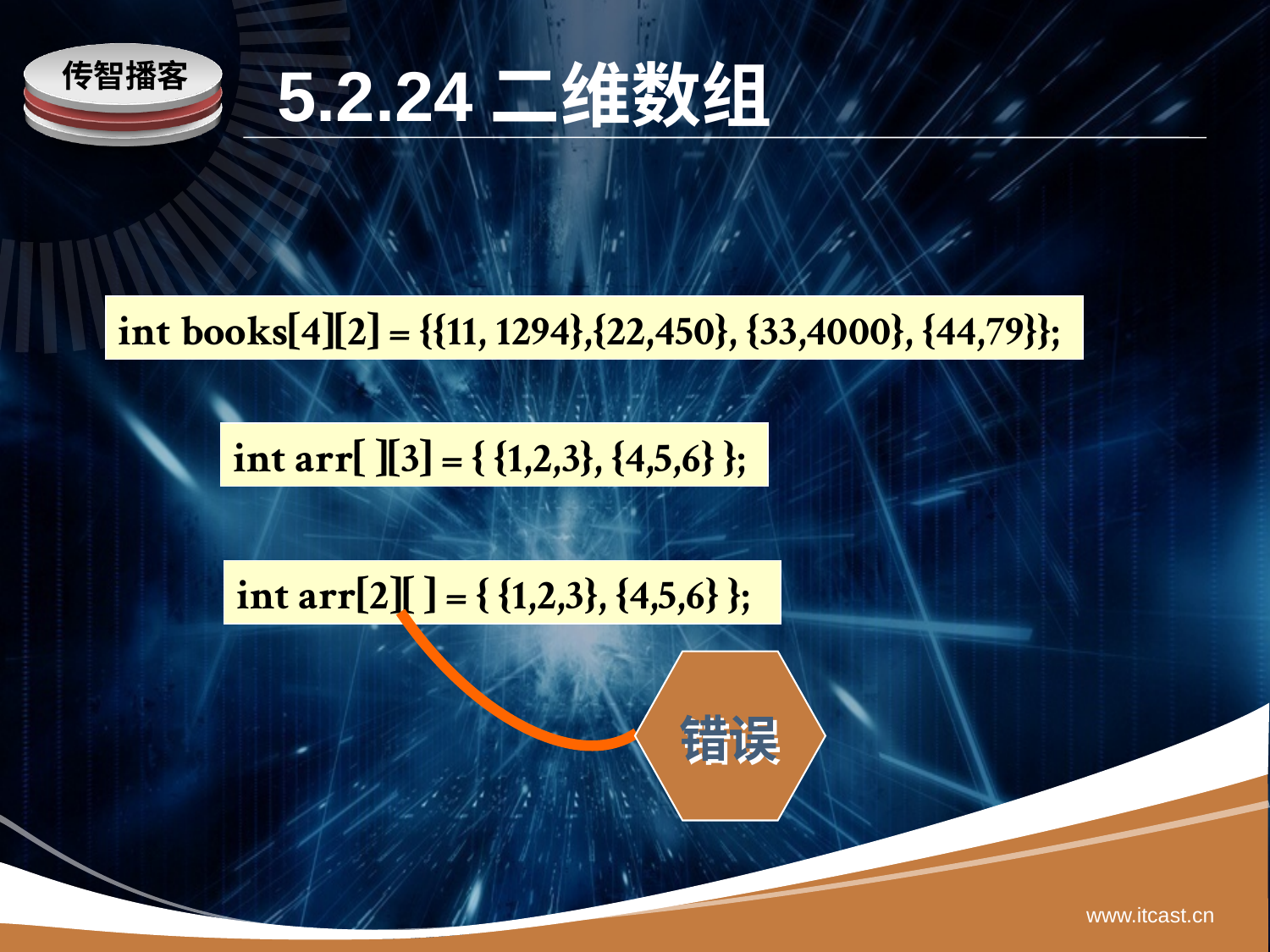

# 5.2.24二维数组
int books[4][2] = {{11, 1294},{22,450}, {33,4000}, {44,79}};
int arr[ ][3] = { {1,2,3}, {4,5,6} };

错误
int arr[2][ ] = { {1,2,3}, {4,5,6} };
www.itcast.cn